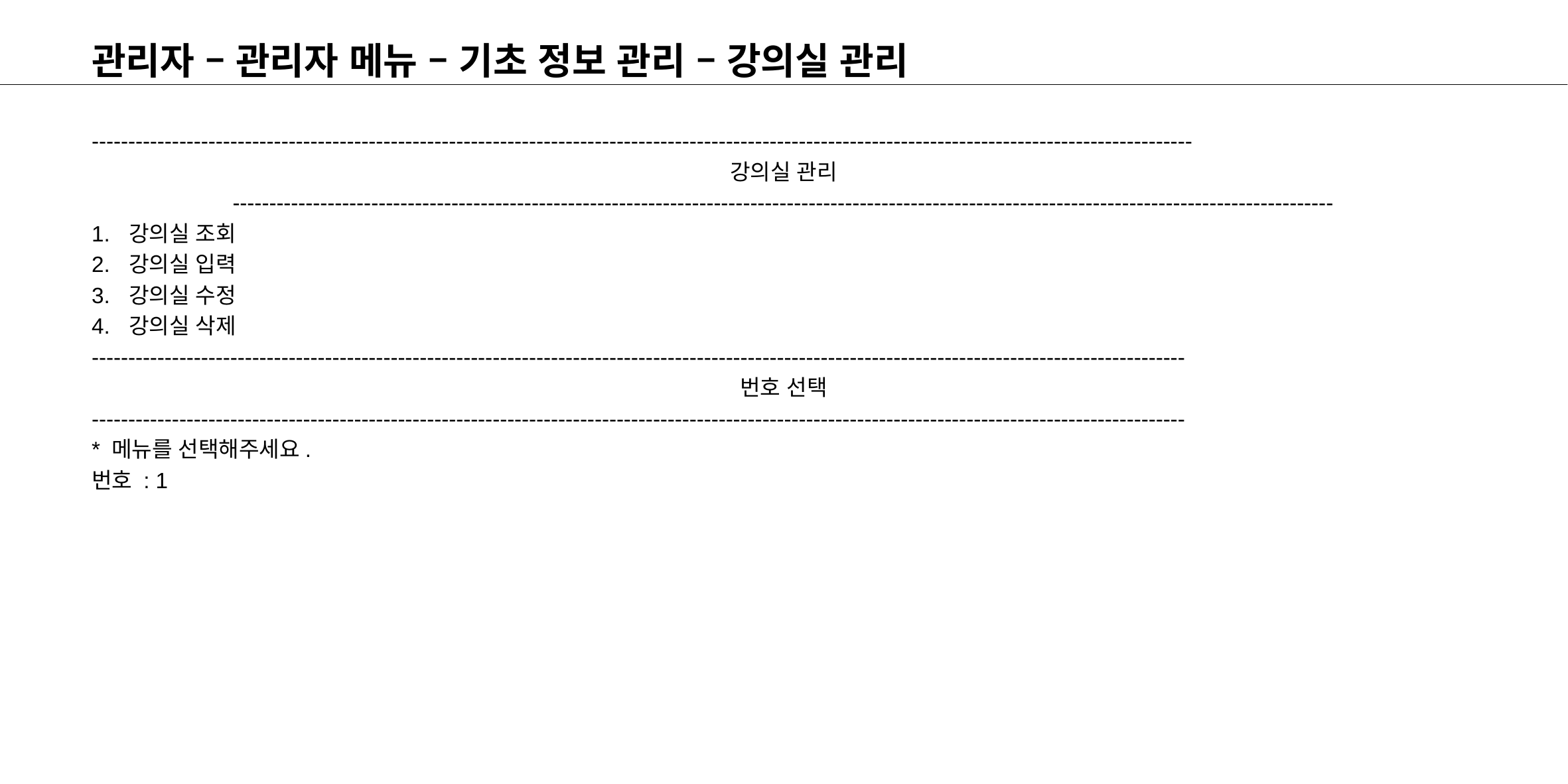

# 관리자 – 관리자 메뉴 – 기초 정보 관리 – 강의실 관리
-------------------------------------------------------------------------------------------------------------------------------------------------------
강의실 관리
-------------------------------------------------------------------------------------------------------------------------------------------------------
강의실 조회
강의실 입력
강의실 수정
강의실 삭제
------------------------------------------------------------------------------------------------------------------------------------------------------
번호 선택
------------------------------------------------------------------------------------------------------------------------------------------------------
* 메뉴를 선택해주세요.
번호 : 1